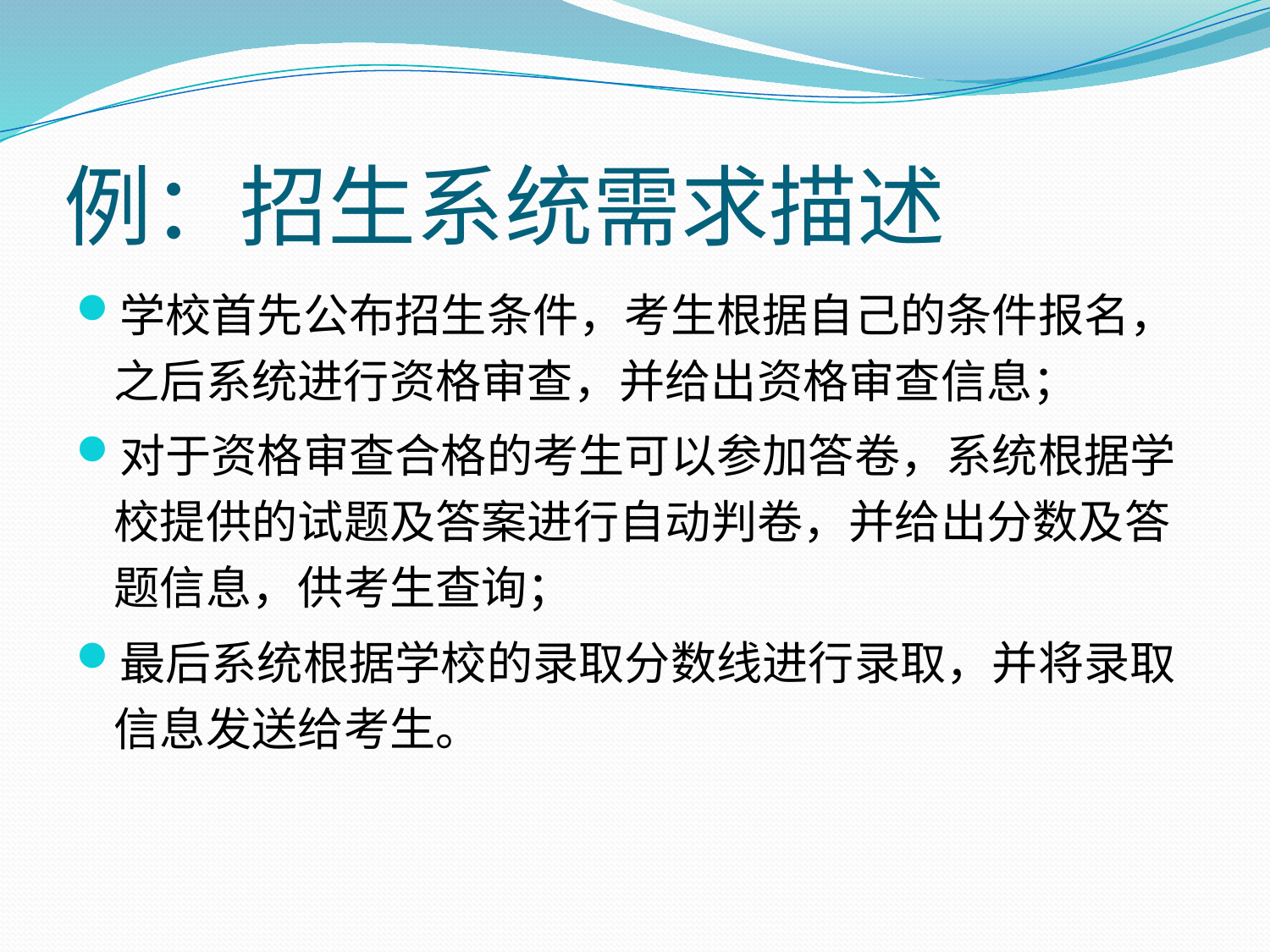

# 例：招生系统需求描述
学校首先公布招生条件，考生根据自己的条件报名，之后系统进行资格审查，并给出资格审查信息；
对于资格审查合格的考生可以参加答卷，系统根据学校提供的试题及答案进行自动判卷，并给出分数及答题信息，供考生查询；
最后系统根据学校的录取分数线进行录取，并将录取信息发送给考生。